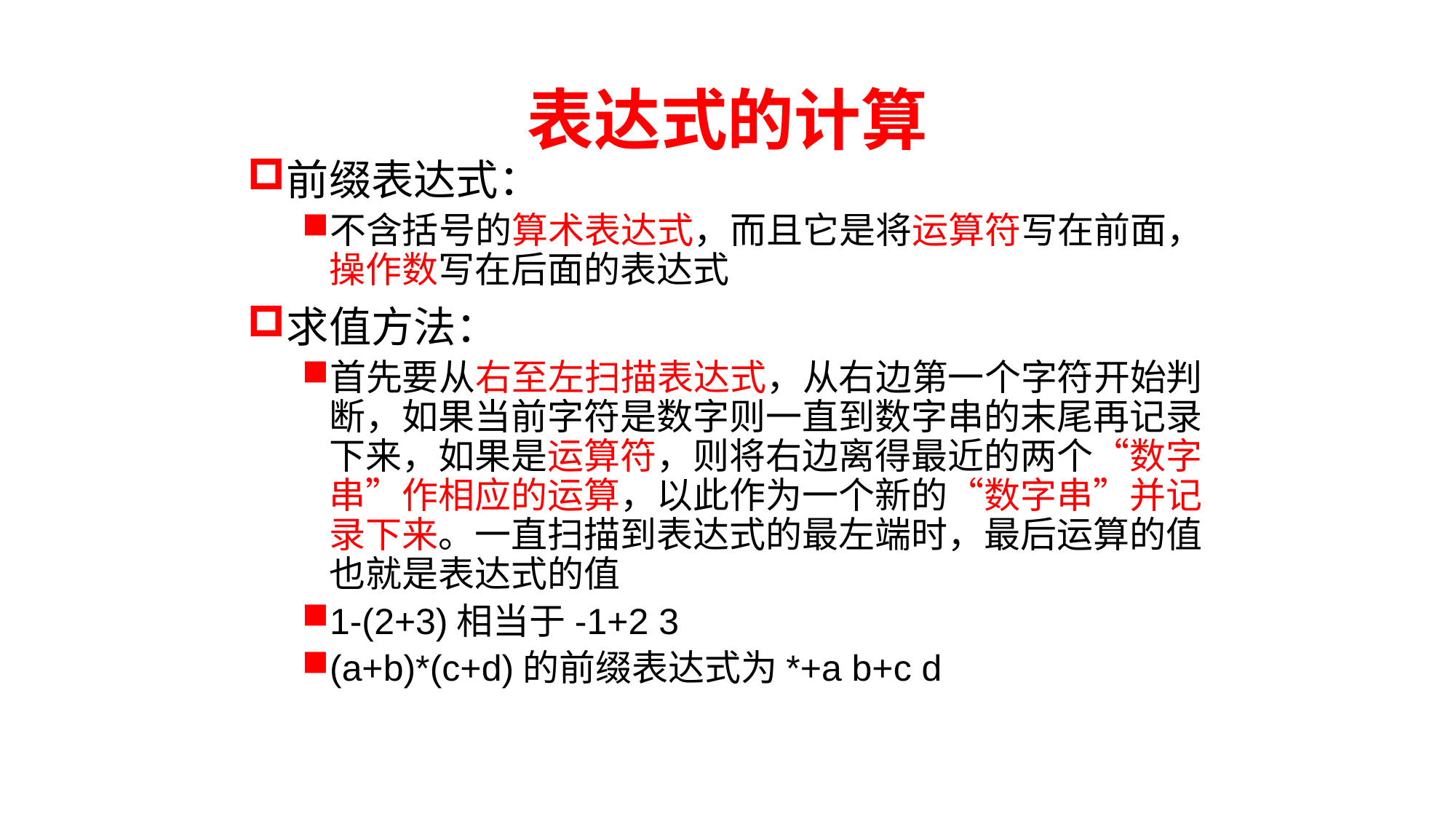

# 表达式的计算
前缀表达式：
不含括号的算术表达式，而且它是将运算符写在前面，操作数写在后面的表达式
求值方法：
首先要从右至左扫描表达式，从右边第一个字符开始判断，如果当前字符是数字则一直到数字串的末尾再记录下来，如果是运算符，则将右边离得最近的两个“数字串”作相应的运算，以此作为一个新的“数字串”并记录下来。一直扫描到表达式的最左端时，最后运算的值也就是表达式的值
1-(2+3)相当于-1+2 3
(a+b)*(c+d)的前缀表达式为*+a b+c d